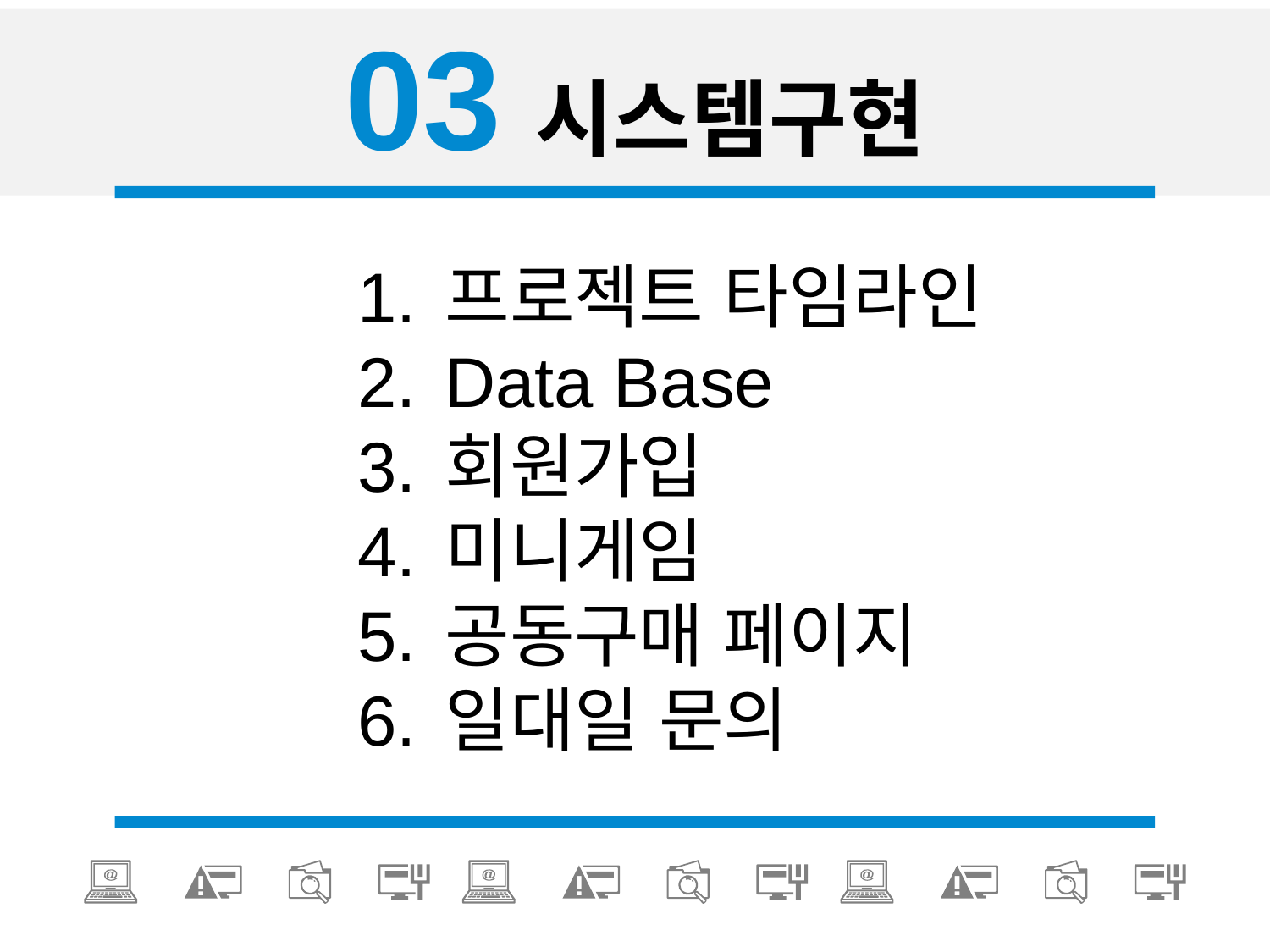

03시스템구현

프로젝트 타임라인
Data Base
회원가입
미니게임
공동구매 페이지
일대일 문의